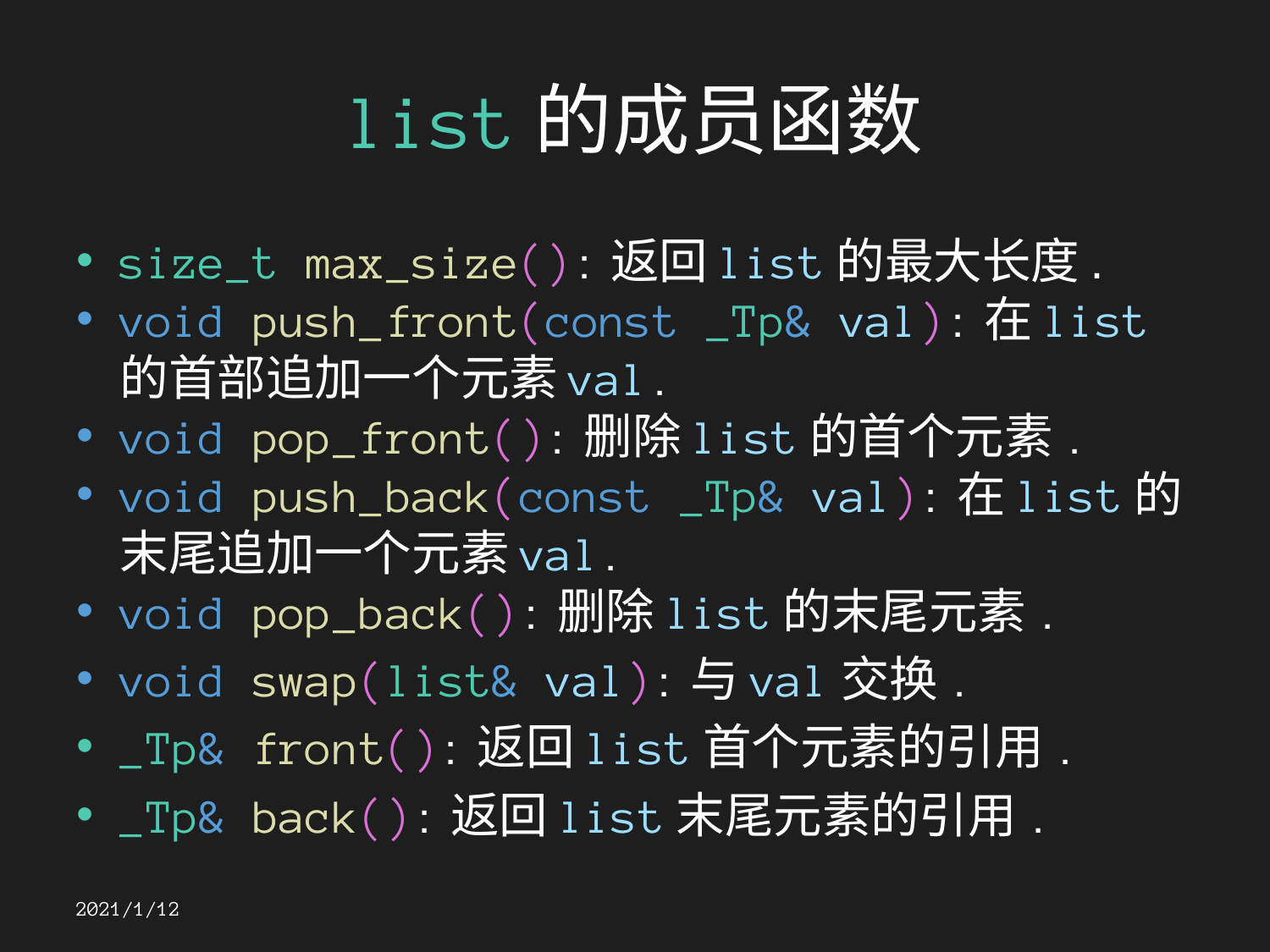

# list的成员函数

size_t max_size():返回list的最大长度.
void push_front(const _Tp& val):在list的首部追加一个元素val.
void pop_front():删除list的首个元素.
void push_back(const _Tp& val):在list的末尾追加一个元素val.
void pop_back():删除list的末尾元素.
void swap(list& val):与val交换.
_Tp& front():返回list首个元素的引用.
_Tp& back():返回list末尾元素的引用.
2021/1/12